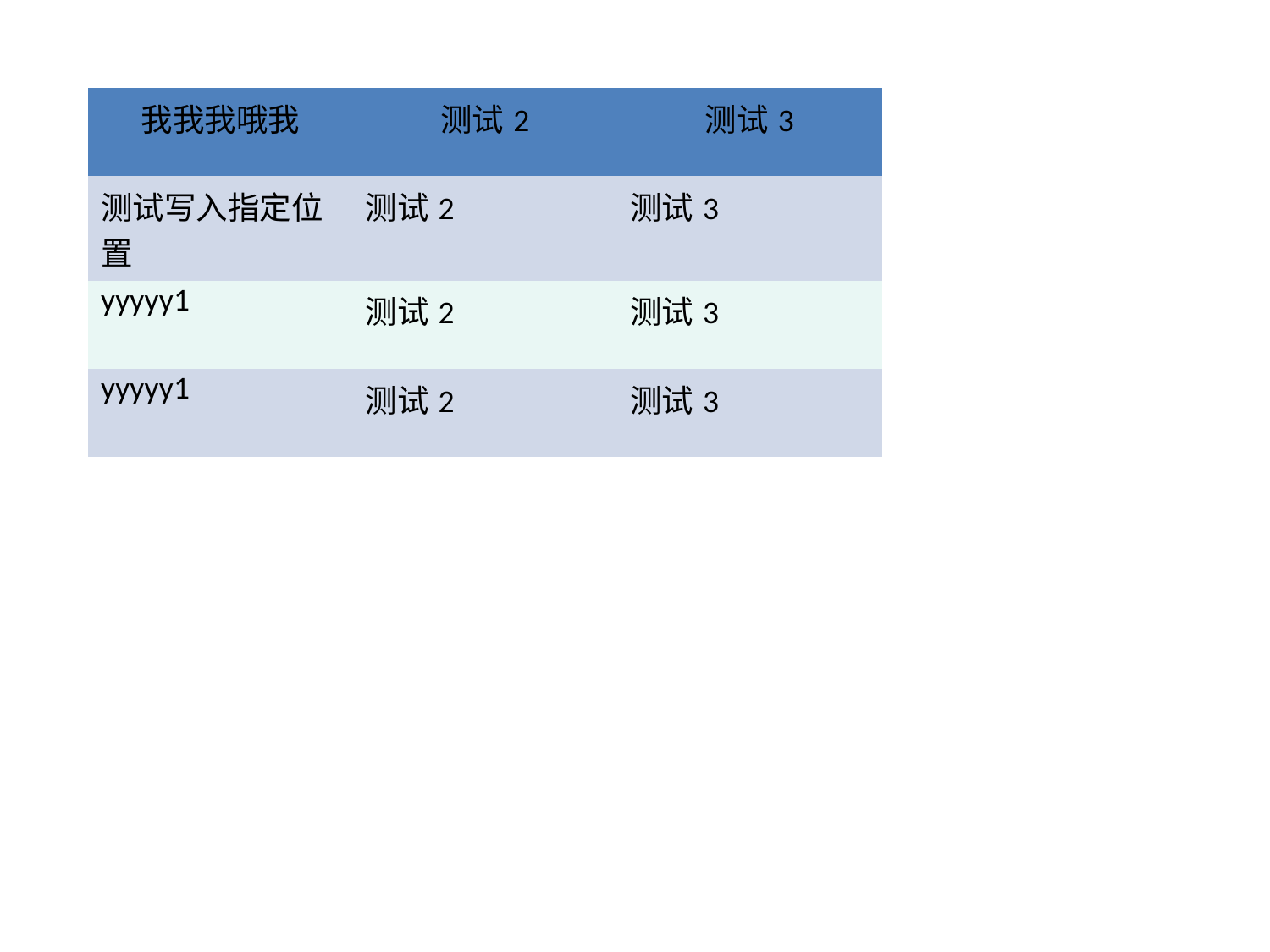

| 我我我哦我 | 测试2 | 测试3 |
| --- | --- | --- |
| 测试写入指定位置 | 测试2 | 测试3 |
| yyyyy1 | 测试2 | 测试3 |
| yyyyy1 | 测试2 | 测试3 |